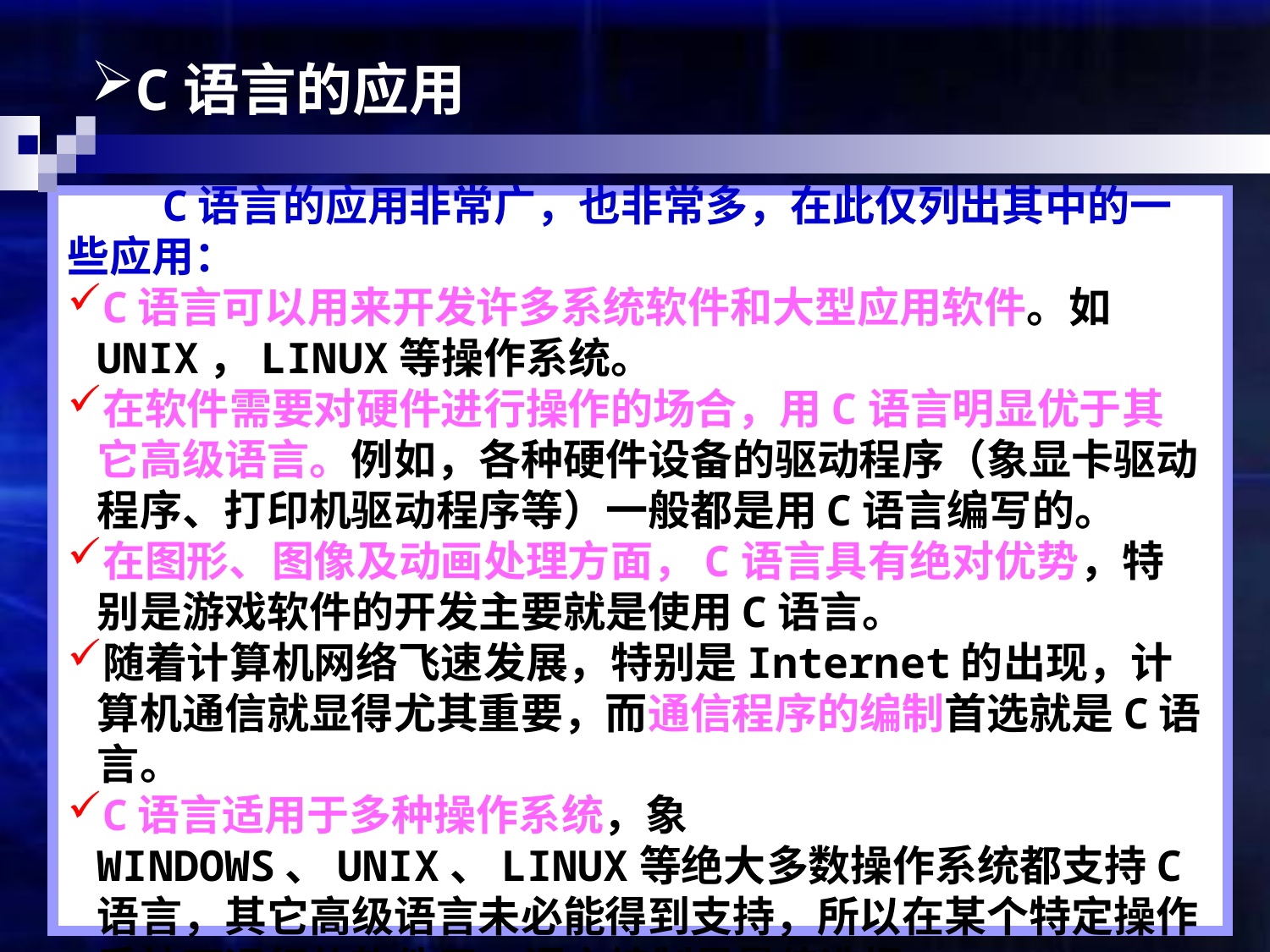

C语言的应用
         C语言的应用非常广，也非常多，在此仅列出其中的一些应用：
C语言可以用来开发许多系统软件和大型应用软件。如UNIX，LINUX等操作系统。
在软件需要对硬件进行操作的场合，用C语言明显优于其它高级语言。例如，各种硬件设备的驱动程序（象显卡驱动程序、打印机驱动程序等）一般都是用C语言编写的。
在图形、图像及动画处理方面，C语言具有绝对优势，特别是游戏软件的开发主要就是使用C语言。
随着计算机网络飞速发展，特别是Internet的出现，计算机通信就显得尤其重要，而通信程序的编制首选就是C语言。
C语言适用于多种操作系统，象WINDOWS、UNIX、LINUX等绝大多数操作系统都支持C语言，其它高级语言未必能得到支持，所以在某个特定操作系统下运行的软件用C语言编制是最佳选择。